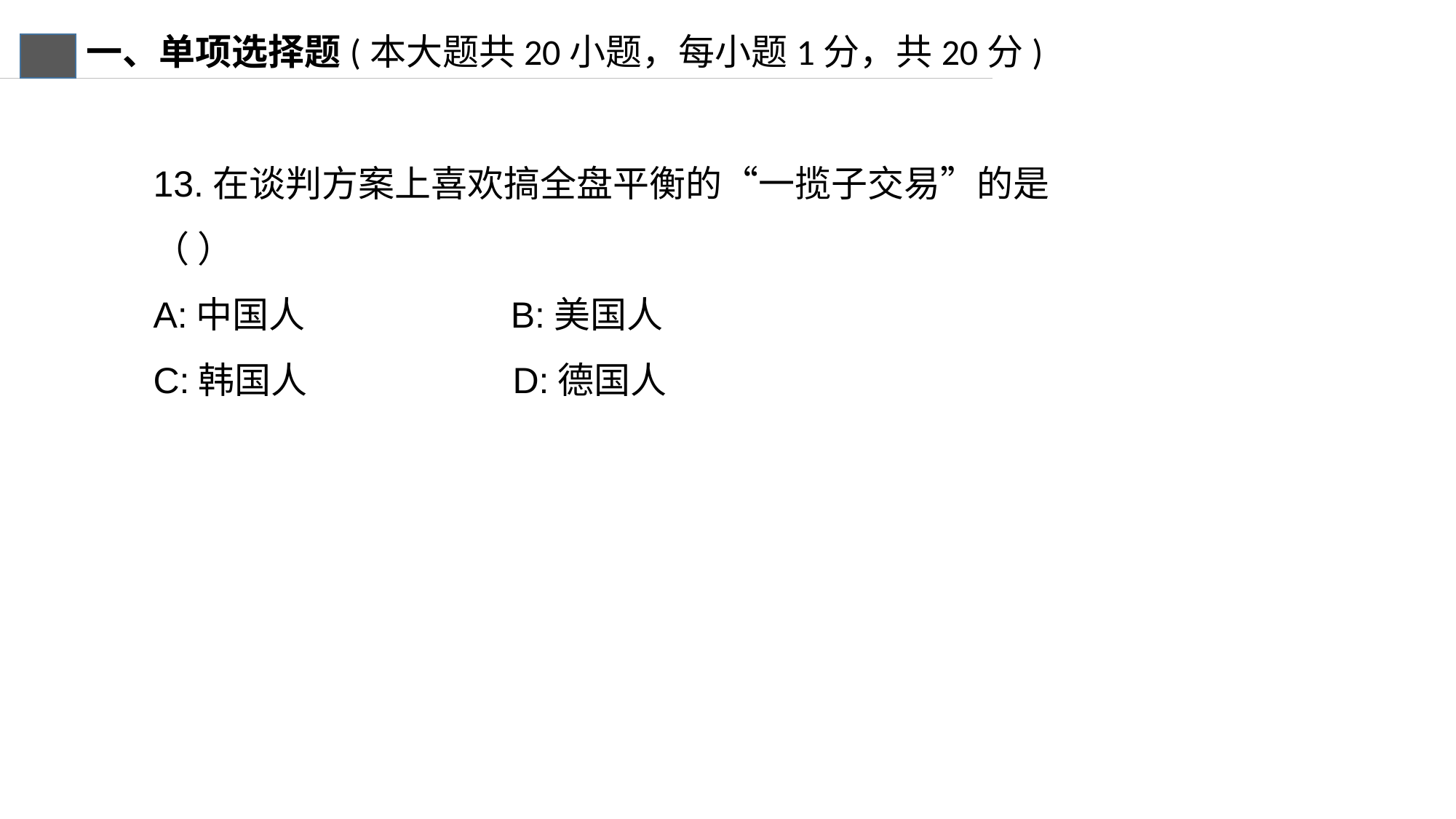

一、单项选择题(本大题共20小题，每小题1分，共20分)

13.在谈判方案上喜欢搞全盘平衡的“一揽子交易”的是（ ）
A:中国人                        B:美国人
C:韩国人                        D:德国人